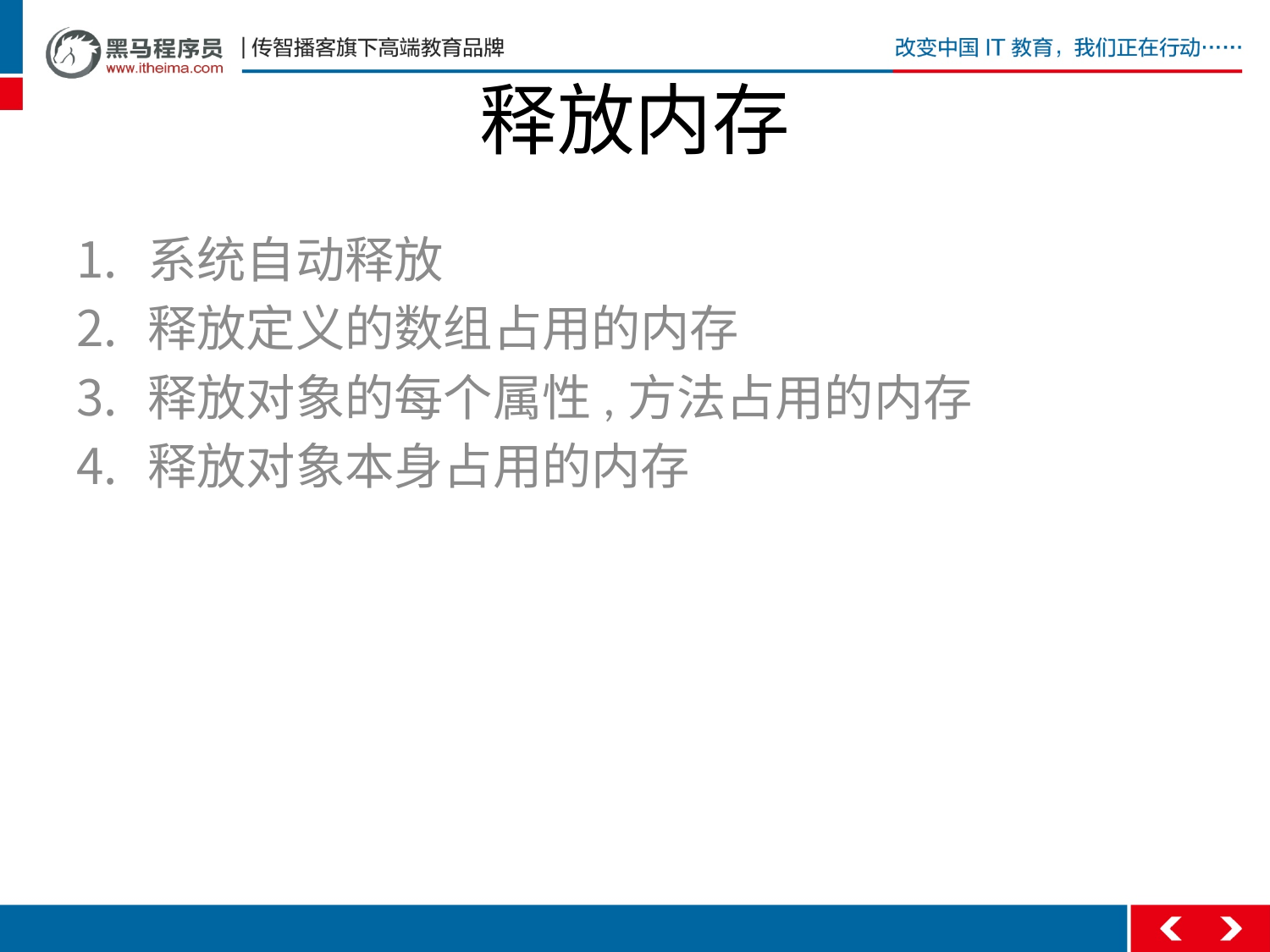

# 释放内存
系统自动释放
释放定义的数组占用的内存
释放对象的每个属性,方法占用的内存
释放对象本身占用的内存